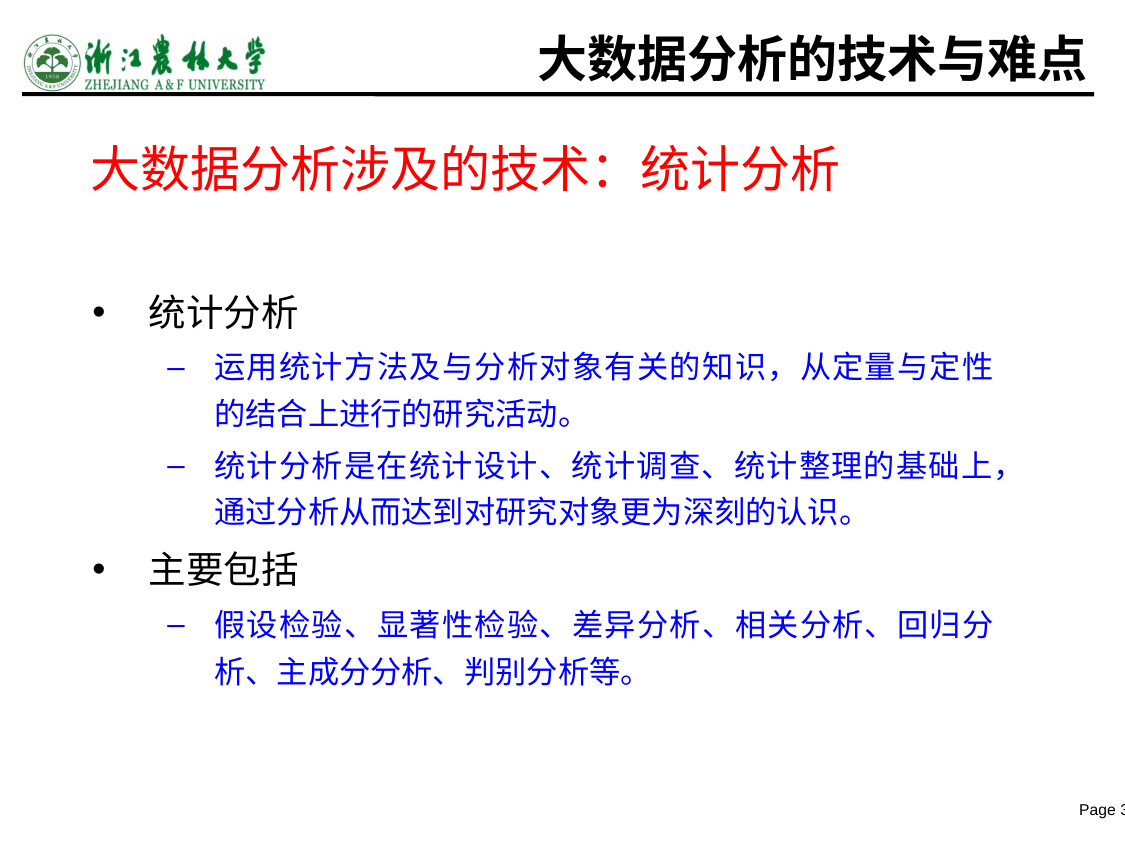

# 大数据分析的技术与难点

大数据分析涉及的技术：统计分析
统计分析
运用统计方法及与分析对象有关的知识，从定量与定性的结合上进行的研究活动。
统计分析是在统计设计、统计调查、统计整理的基础上，通过分析从而达到对研究对象更为深刻的认识。
主要包括
假设检验、显著性检验、差异分析、相关分析、回归分析、主成分分析、判别分析等。